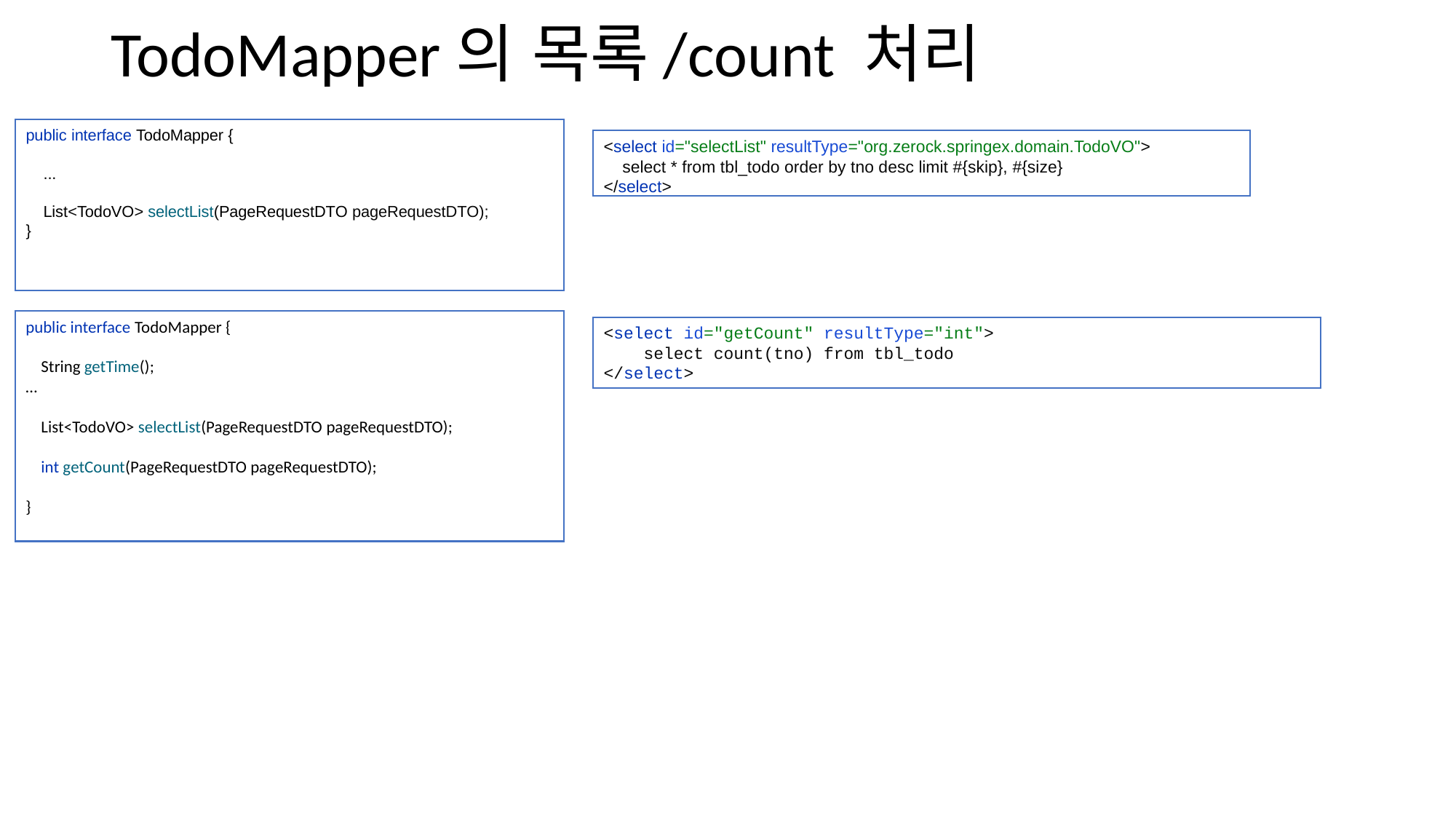

# TodoMapper의 목록/count 처리
public interface TodoMapper {
    ...
    List<TodoVO> selectList(PageRequestDTO pageRequestDTO);
}

<select id="selectList" resultType="org.zerock.springex.domain.TodoVO">
    select * from tbl_todo order by tno desc limit #{skip}, #{size}
</select>
public interface TodoMapper {
    String getTime();
…
    List<TodoVO> selectList(PageRequestDTO pageRequestDTO);
    int getCount(PageRequestDTO pageRequestDTO);
}
<select id="getCount" resultType="int">
    select count(tno) from tbl_todo
</select>